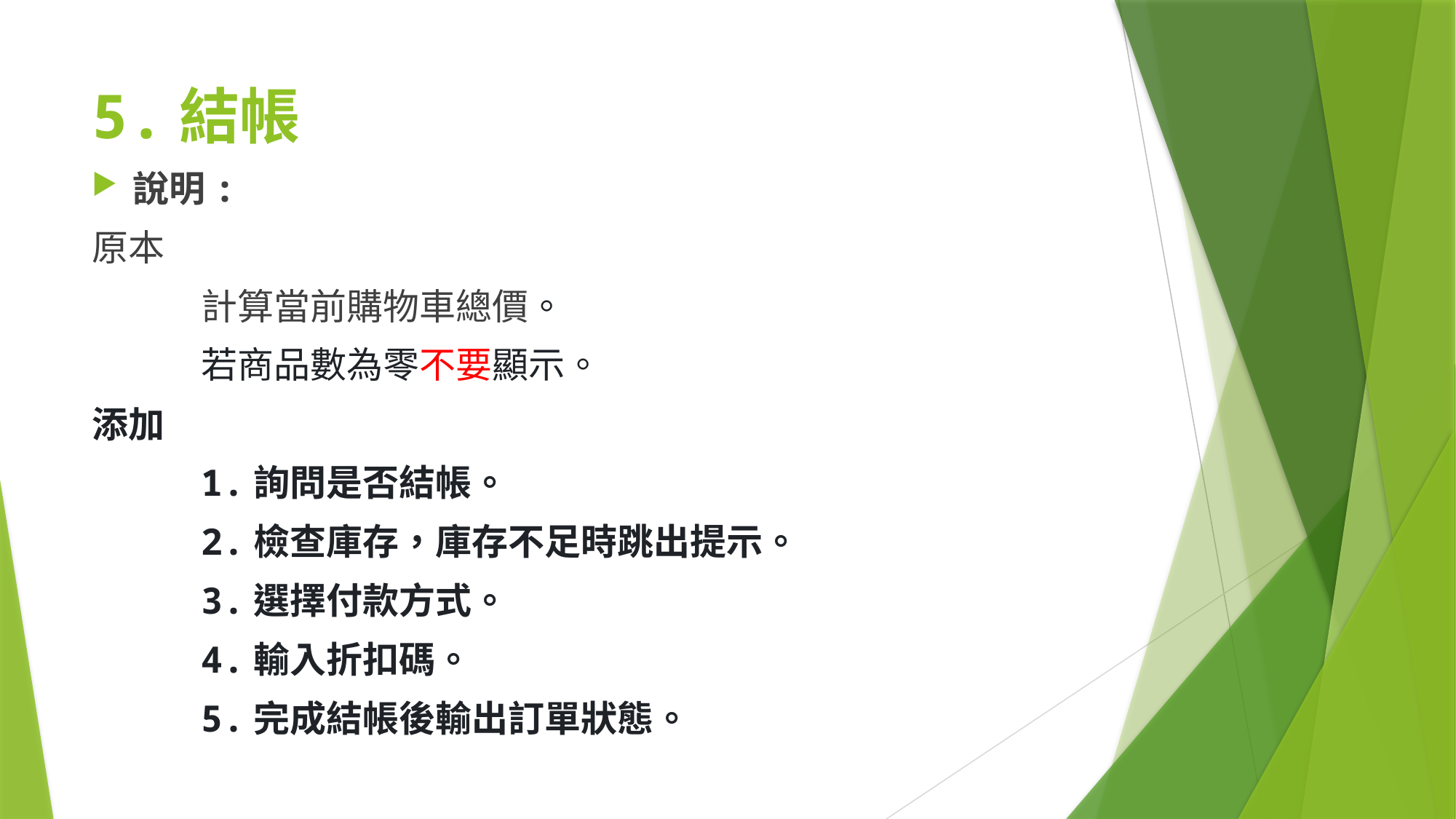

# 5.結帳
說明:
原本
	計算當前購物車總價。
	若商品數為零不要顯示。
添加
	1.詢問是否結帳。
	2.檢查庫存，庫存不足時跳出提示。
	3.選擇付款方式。
	4.輸入折扣碼。
	5.完成結帳後輸出訂單狀態。